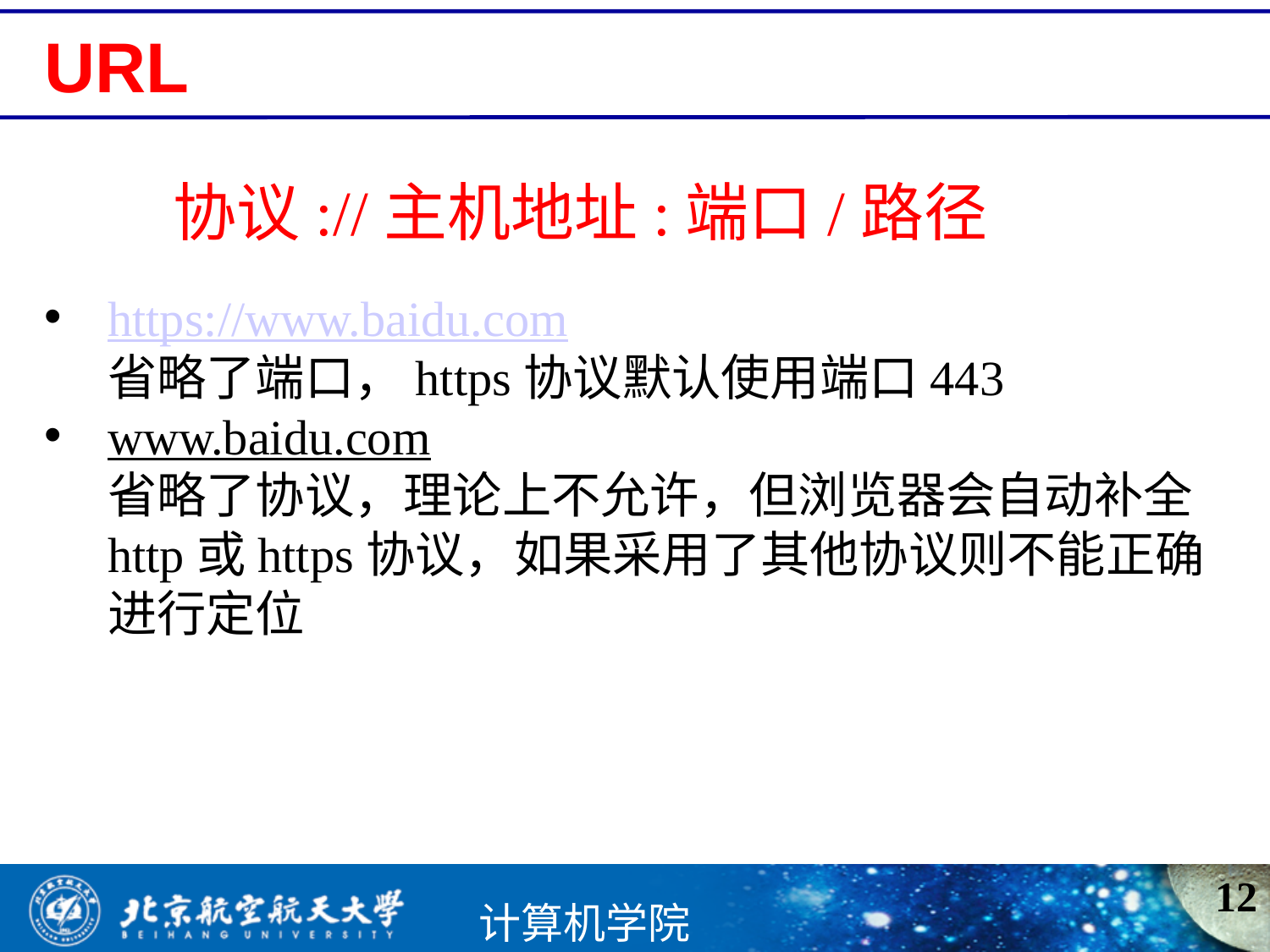

# URL
协议://主机地址:端口/路径
https://www.baidu.com
省略了端口，https协议默认使用端口443
www.baidu.com
省略了协议，理论上不允许，但浏览器会自动补全http或https协议，如果采用了其他协议则不能正确进行定位